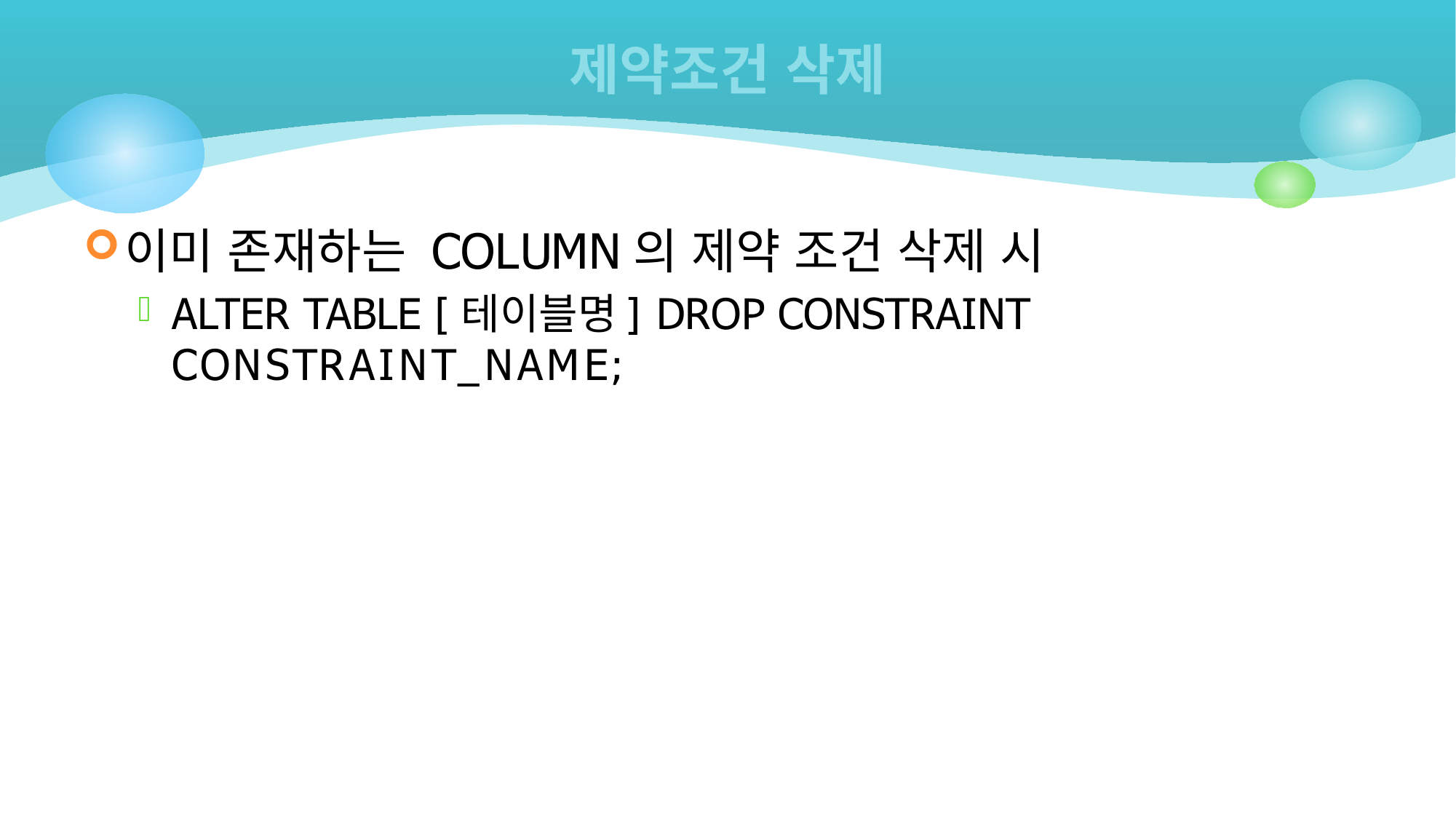

# 제약조건 삭제
이미 존재하는 COLUMN의 제약 조건 삭제 시
ALTER TABLE [테이블명] DROP CONSTRAINT CONSTRAINT_NAME;